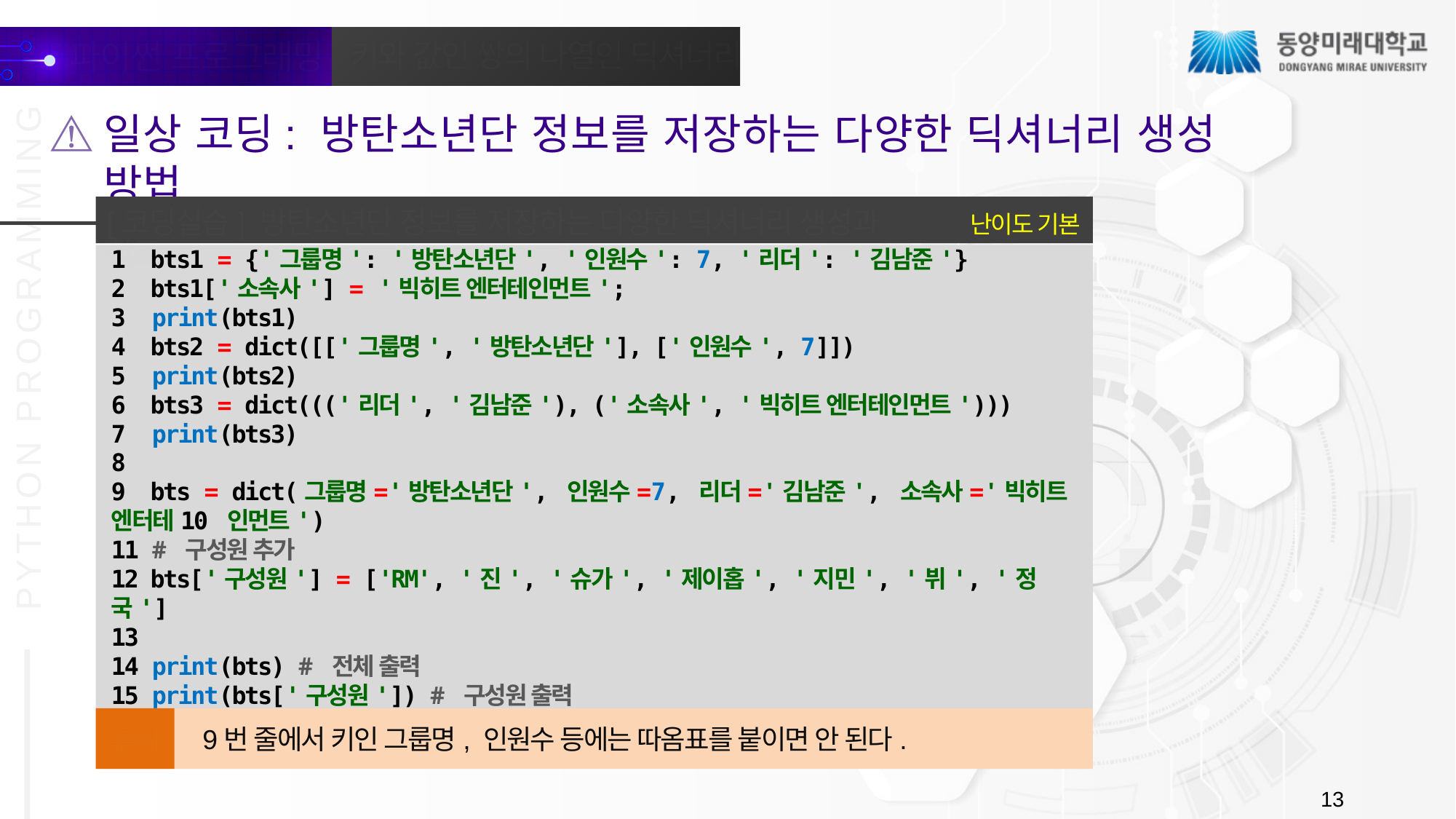

일상 코딩: 방탄소년단 정보를 저장하는 다양한 딕셔너리 생성 방법

난이도 기본
[코딩실습] 방탄소년단 정보를 저장하는 다양한 딕셔너리 생성과 참조
1  bts1 = {'그룹명': '방탄소년단', '인원수': 7, '리더': '김남준'}
2  bts1['소속사'] = '빅히트 엔터테인먼트';
3  print(bts1)
4  bts2 = dict([['그룹명', '방탄소년단'], ['인원수', 7]])
5  print(bts2)
6  bts3 = dict((('리더', '김남준'), ('소속사', '빅히트 엔터테인먼트')))
7  print(bts3)
8
9  bts = dict(그룹명='방탄소년단', 인원수=7, 리더='김남준', 소속사='빅히트 엔터테10 인먼트')
11 # 구성원 추가
12 bts['구성원'] = ['RM', '진', '슈가', '제이홉', '지민', '뷔', '정국']
13
14 print(bts) # 전체 출력
15 print(bts['구성원']) # 구성원 출력
9번 줄에서 키인 그룹명, 인원수 등에는 따옴표를 붙이면 안 된다.
주의
13